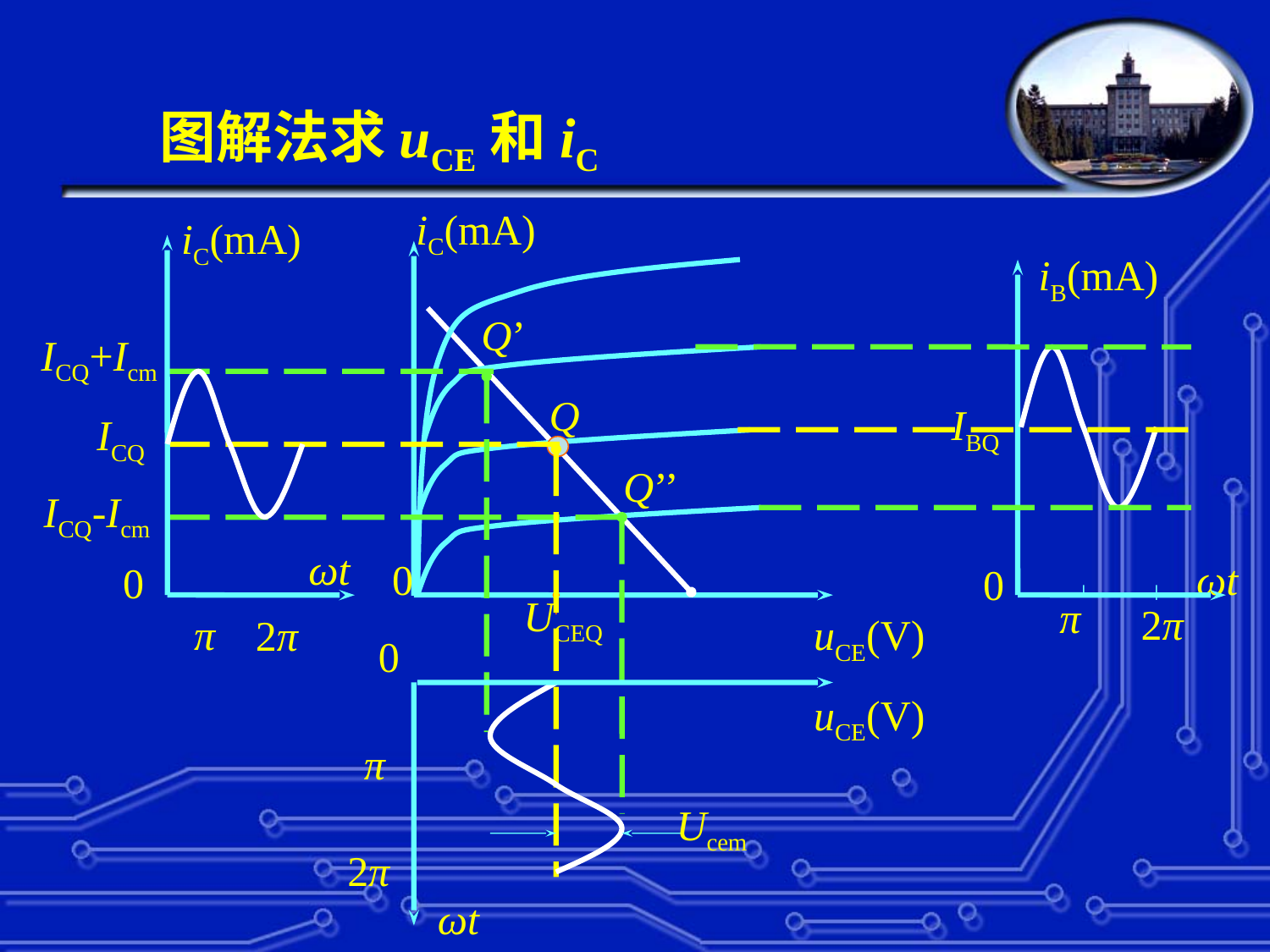

图解法求uCE和iC
iC(mA)
iC(mA)

iB(mA)

Q’

ICQ+Icm

Q
IBQ
ICQ

Q’’
ICQ-Icm

ωt
0
ωt
0
0
UCEQ
π

2π

π
uCE(V)
2π
0
uCE(V)

π
Ucem

2π
ωt